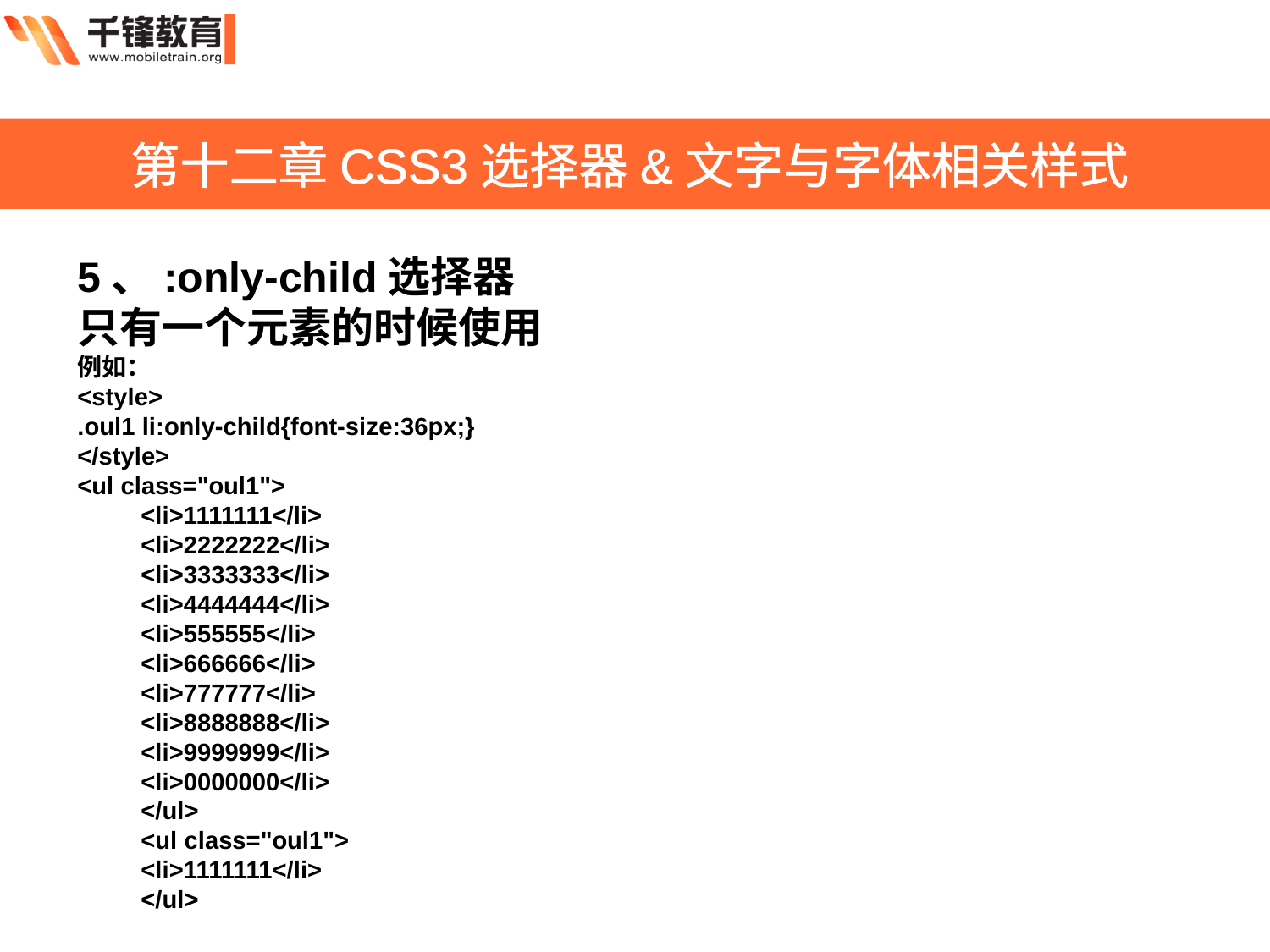

第十二章CSS3选择器&文字与字体相关样式
5、:only-child选择器
只有一个元素的时候使用
例如：
<style>
.oul1 li:only-child{font-size:36px;}
</style>
<ul class="oul1">
<li>1111111</li>
<li>2222222</li>
<li>3333333</li>
<li>4444444</li>
<li>555555</li>
<li>666666</li>
<li>777777</li>
<li>8888888</li>
<li>9999999</li>
<li>0000000</li>
</ul>
<ul class="oul1">
<li>1111111</li>
</ul>